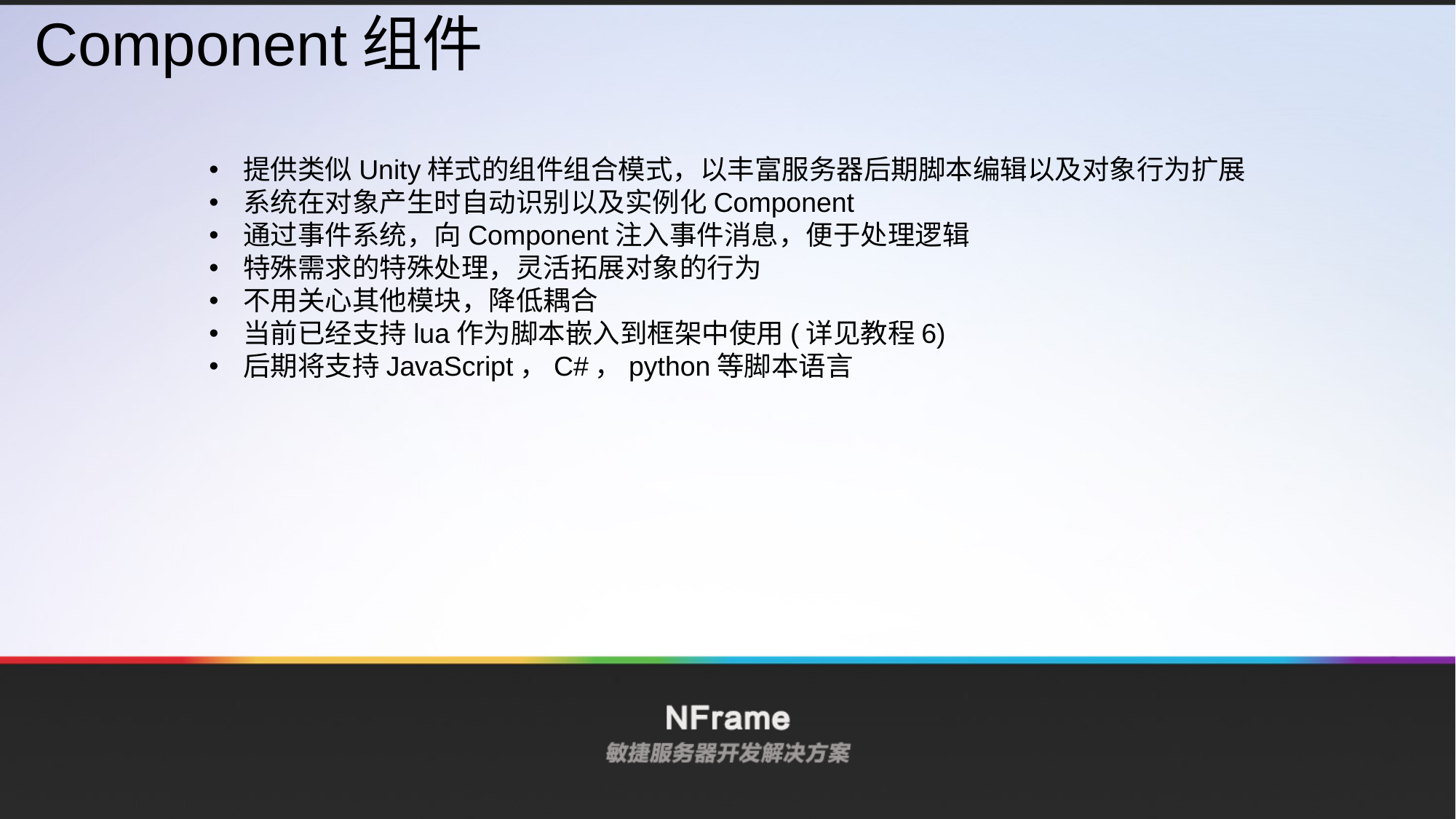

Component组件
提供类似Unity样式的组件组合模式，以丰富服务器后期脚本编辑以及对象行为扩展
系统在对象产生时自动识别以及实例化Component
通过事件系统，向Component注入事件消息，便于处理逻辑
特殊需求的特殊处理，灵活拓展对象的行为
不用关心其他模块，降低耦合
当前已经支持lua作为脚本嵌入到框架中使用(详见教程6)
后期将支持JavaScript，C#，python等脚本语言